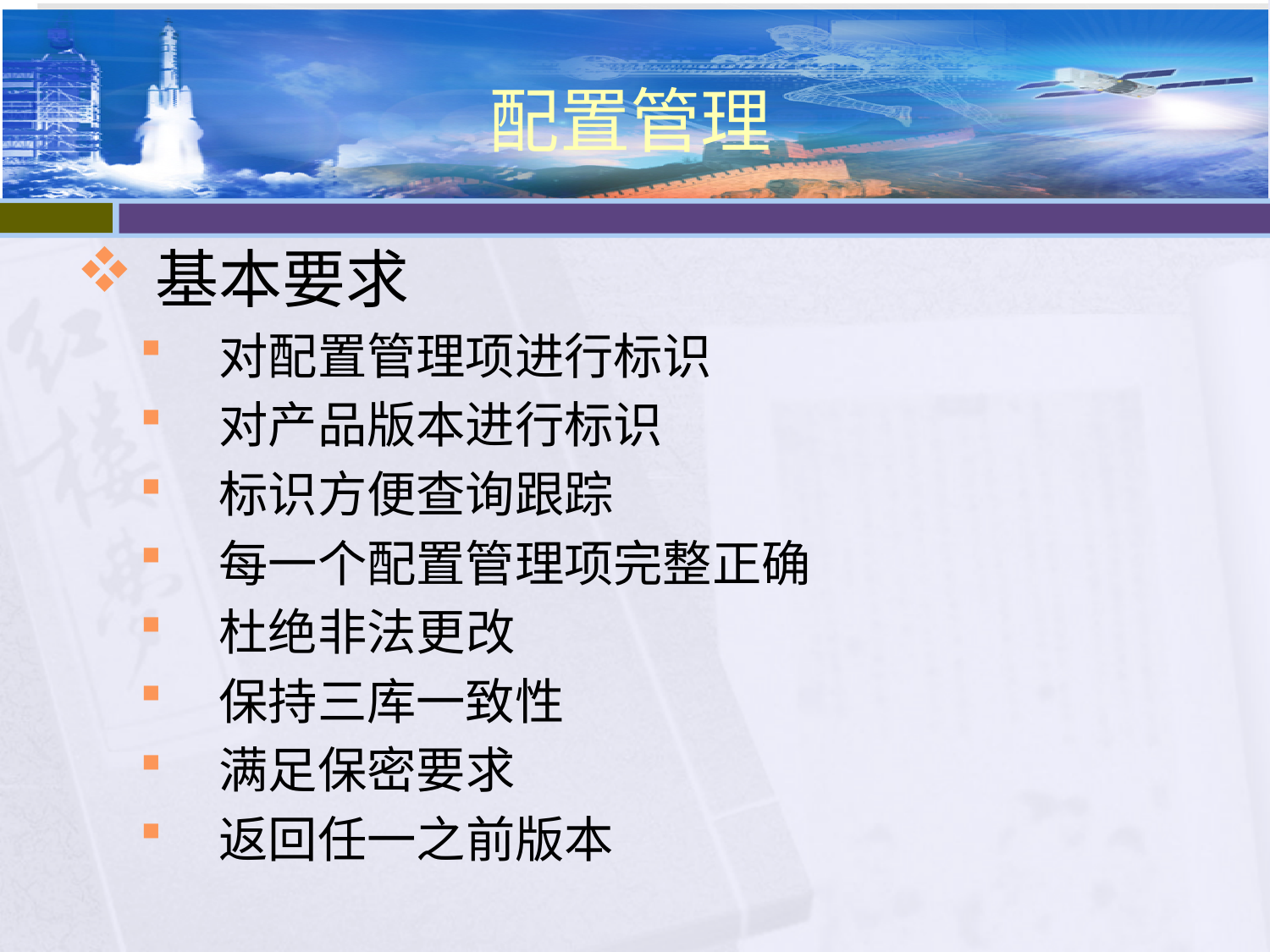

# 配置管理

基本要求
对配置管理项进行标识
对产品版本进行标识
标识方便查询跟踪
每一个配置管理项完整正确
杜绝非法更改
保持三库一致性
满足保密要求
返回任一之前版本